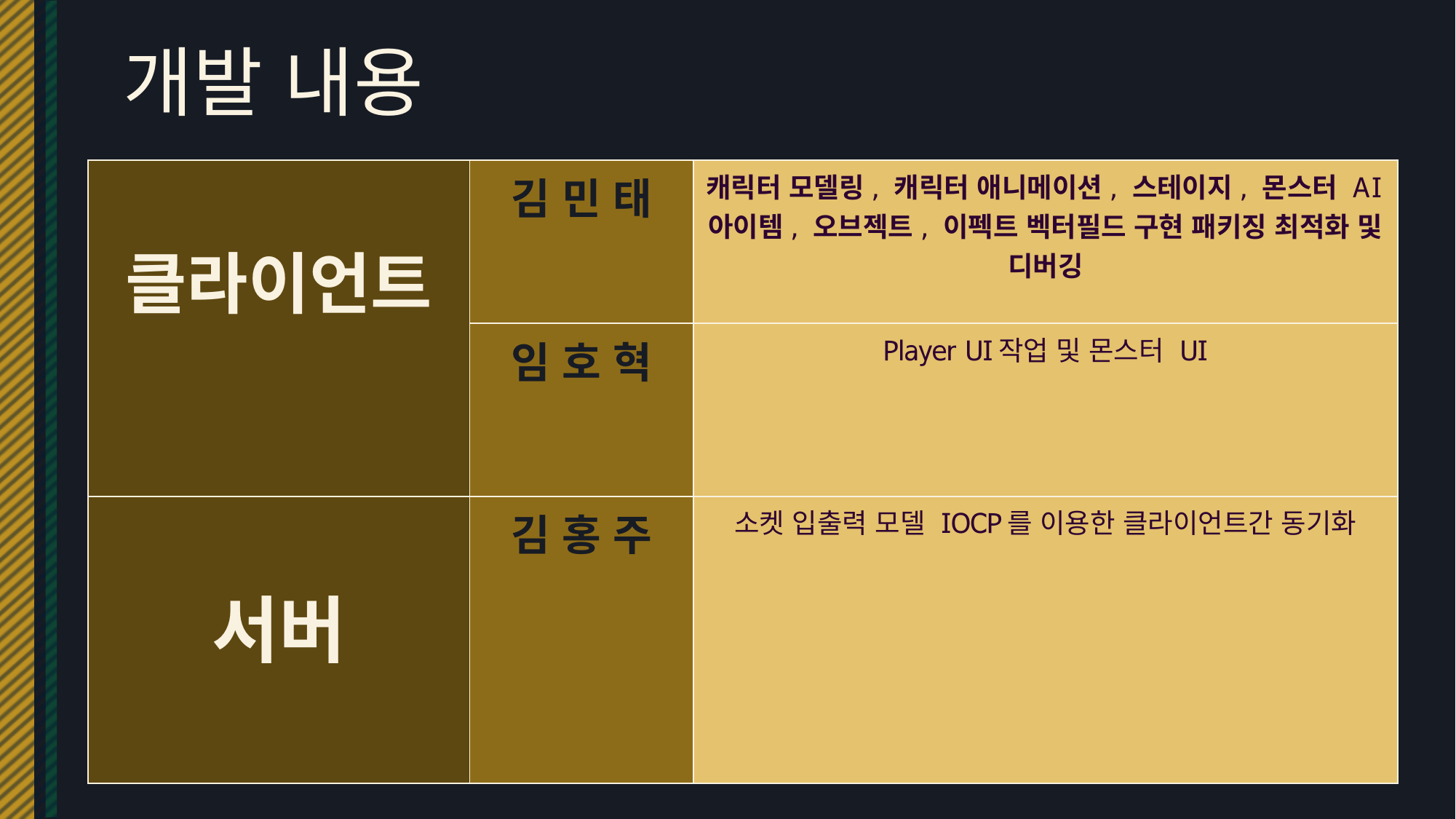

# 개발 내용
| 클라이언트 | 김 민 태 | 캐릭터 모델링, 캐릭터 애니메이션, 스테이지, 몬스터 AI 아이템, 오브젝트, 이펙트 벡터필드 구현 패키징 최적화 및 디버깅 |
| --- | --- | --- |
|  | 임 호 혁 | Player UI작업 및 몬스터 UI |
| 서버 | 김 홍 주 | 소켓 입출력 모델 IOCP를 이용한 클라이언트간 동기화 |